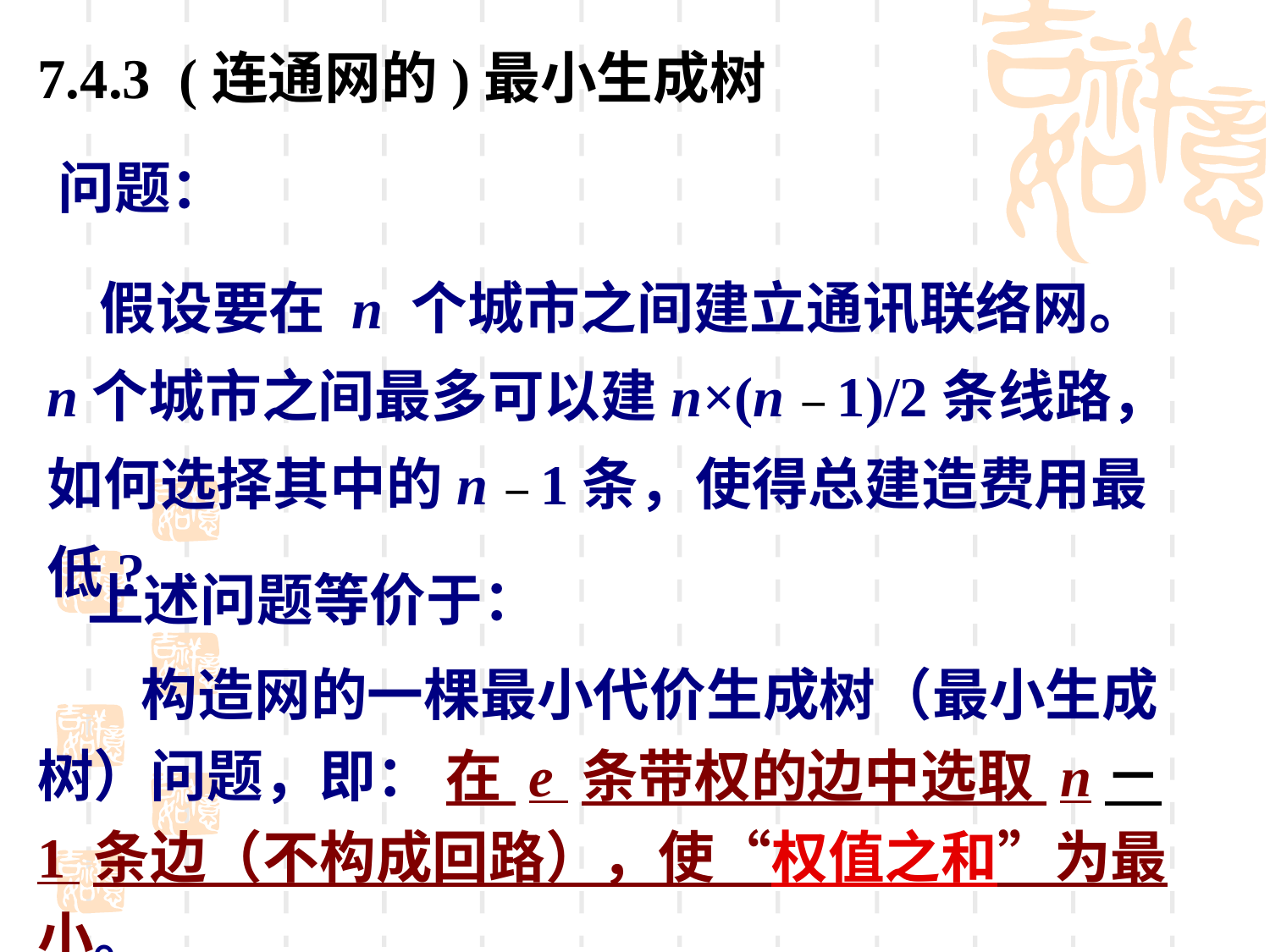

7.4.3  (连通网的)最小生成树
问题：
   假设要在 n 个城市之间建立通讯联络网。n个城市之间最多可以建n×(n－1)/2条线路，如何选择其中的n－1条，使得总建造费用最低?
上述问题等价于：
       构造网的一棵最小代价生成树（最小生成树）问题，即： 在 e 条带权的边中选取 n－1 条边（不构成回路），使“权值之和”为最小。